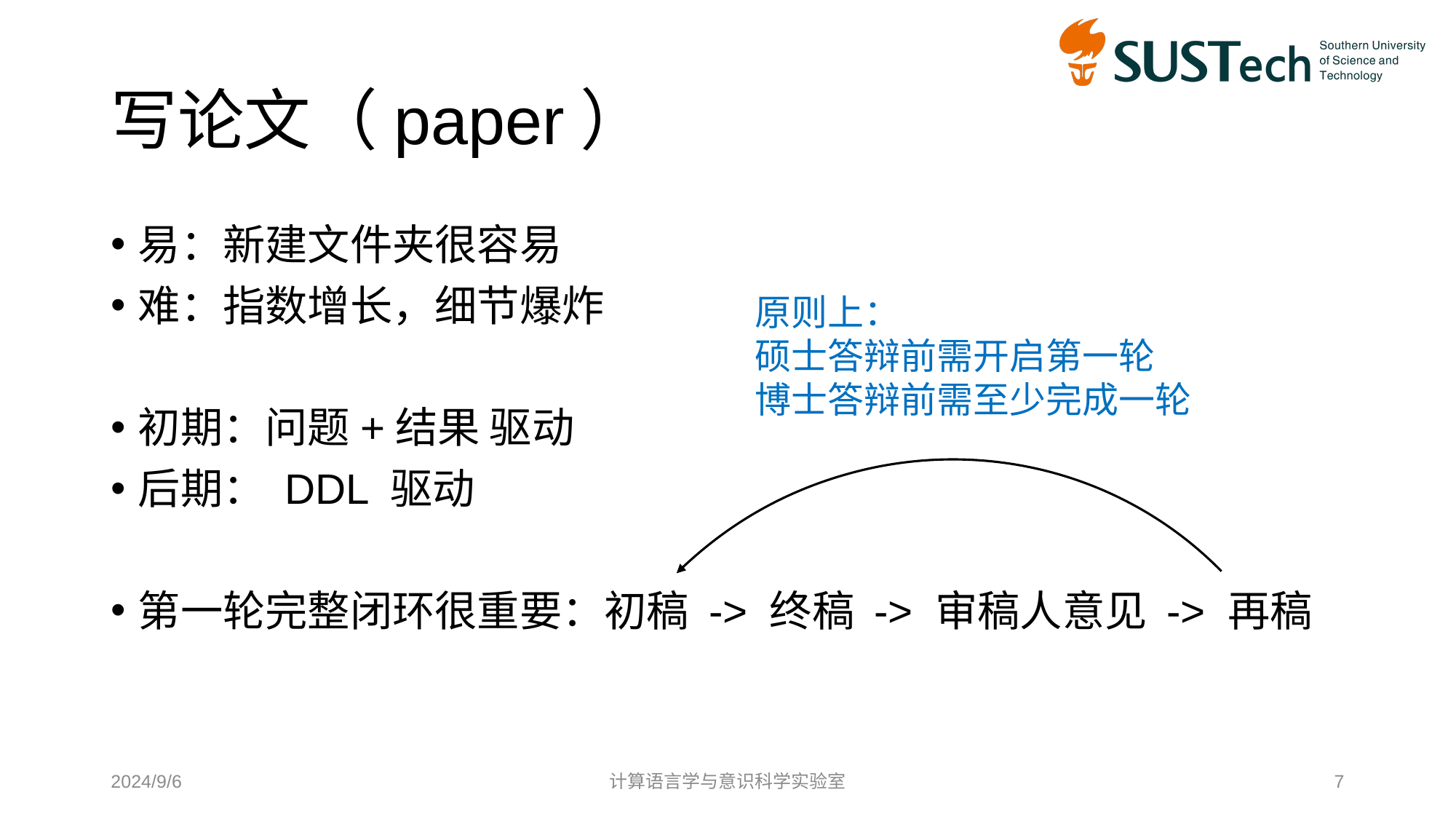

# 写论文（paper）
易：新建文件夹很容易
难：指数增长，细节爆炸

初期：问题+结果 驱动
后期： DDL 驱动

第一轮完整闭环很重要：初稿 -> 终稿 -> 审稿人意见 -> 再稿
原则上：
硕士答辩前需开启第一轮
博士答辩前需至少完成一轮

2024/9/6
计算语言学与意识科学实验室
7